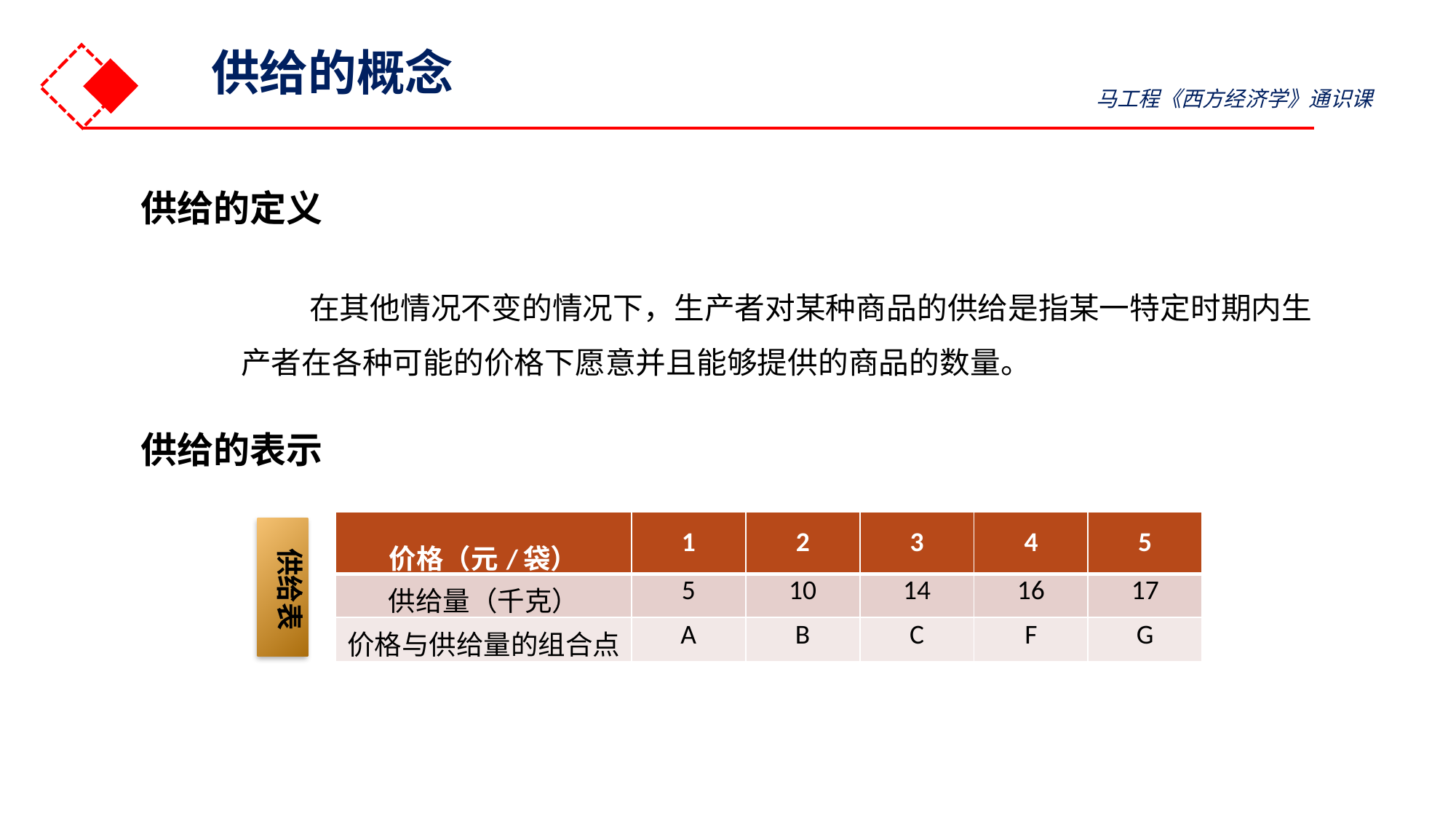

供给的概念

马工程《西方经济学》通识课
供给的定义
 在其他情况不变的情况下，生产者对某种商品的供给是指某一特定时期内生产者在各种可能的价格下愿意并且能够提供的商品的数量。
供给的表示
| 价格（元/袋） | 1 | 2 | 3 | 4 | 5 |
| --- | --- | --- | --- | --- | --- |
| 供给量（千克） | 5 | 10 | 14 | 16 | 17 |
| 价格与供给量的组合点 | A | B | C | F | G |

供给表